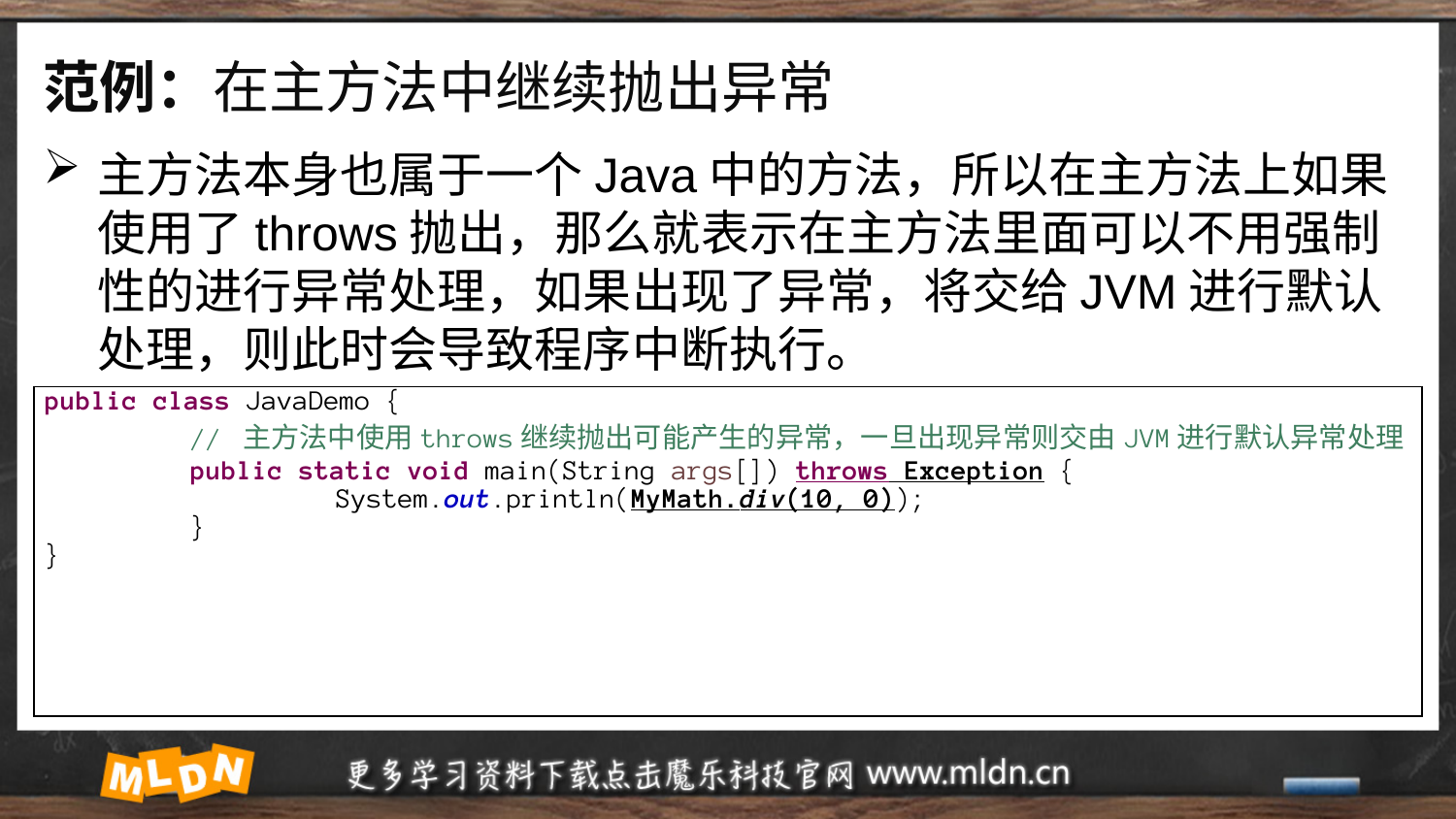

# 范例：在主方法中继续抛出异常
主方法本身也属于一个Java中的方法，所以在主方法上如果使用了throws抛出，那么就表示在主方法里面可以不用强制性的进行异常处理，如果出现了异常，将交给JVM进行默认处理，则此时会导致程序中断执行。
| public class JavaDemo { // 主方法中使用throws继续抛出可能产生的异常，一旦出现异常则交由JVM进行默认异常处理 public static void main(String args[]) throws Exception { System.out.println(MyMath.div(10, 0)); } } |
| --- |